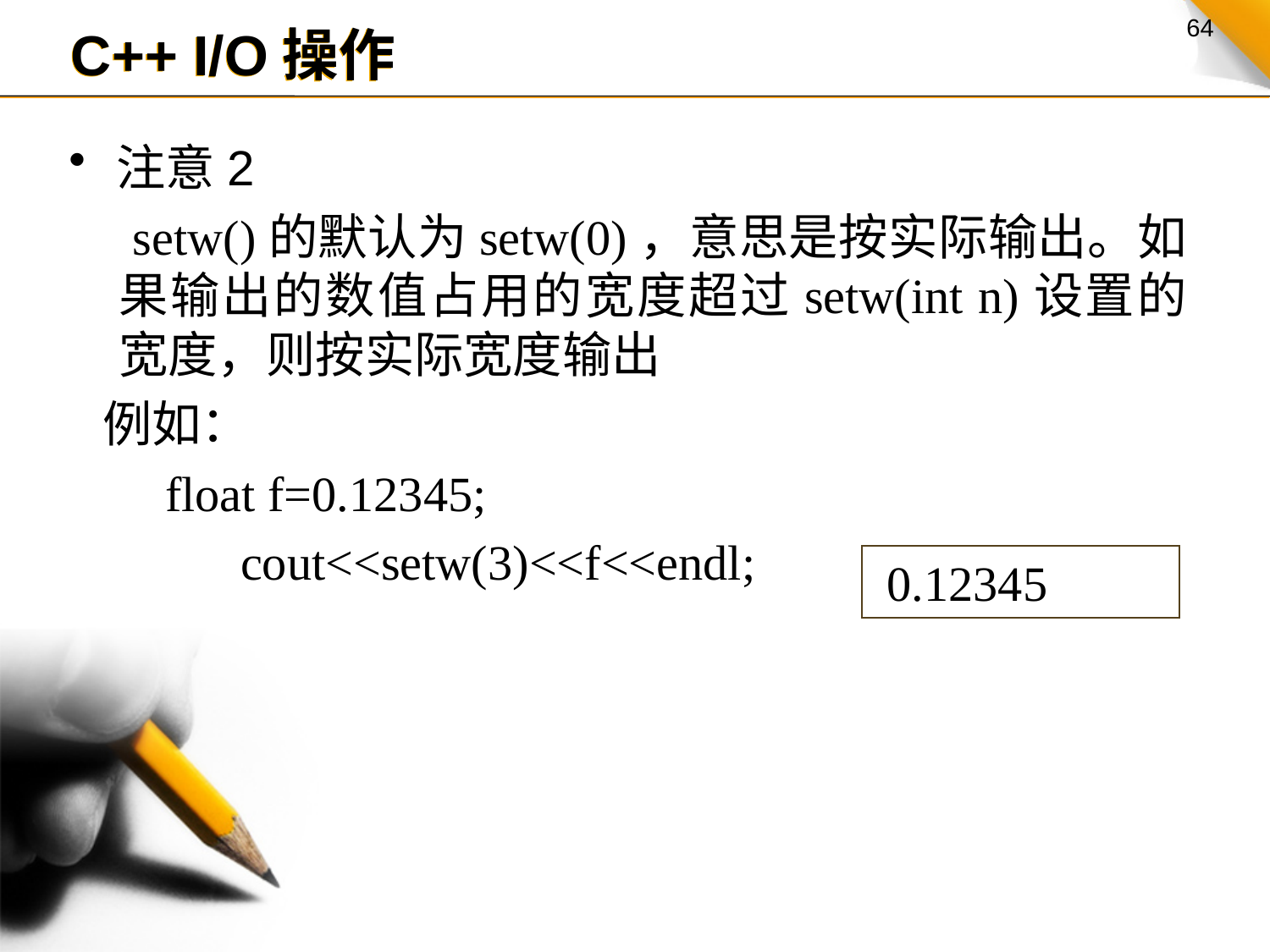

C++ I/O操作
注意2
     setw()的默认为setw(0)，意思是按实际输出。如果输出的数值占用的宽度超过setw(int n)设置的宽度，则按实际宽度输出
  例如：
       float f=0.12345;
              cout<<setw(3)<<f<<endl;

 0.12345